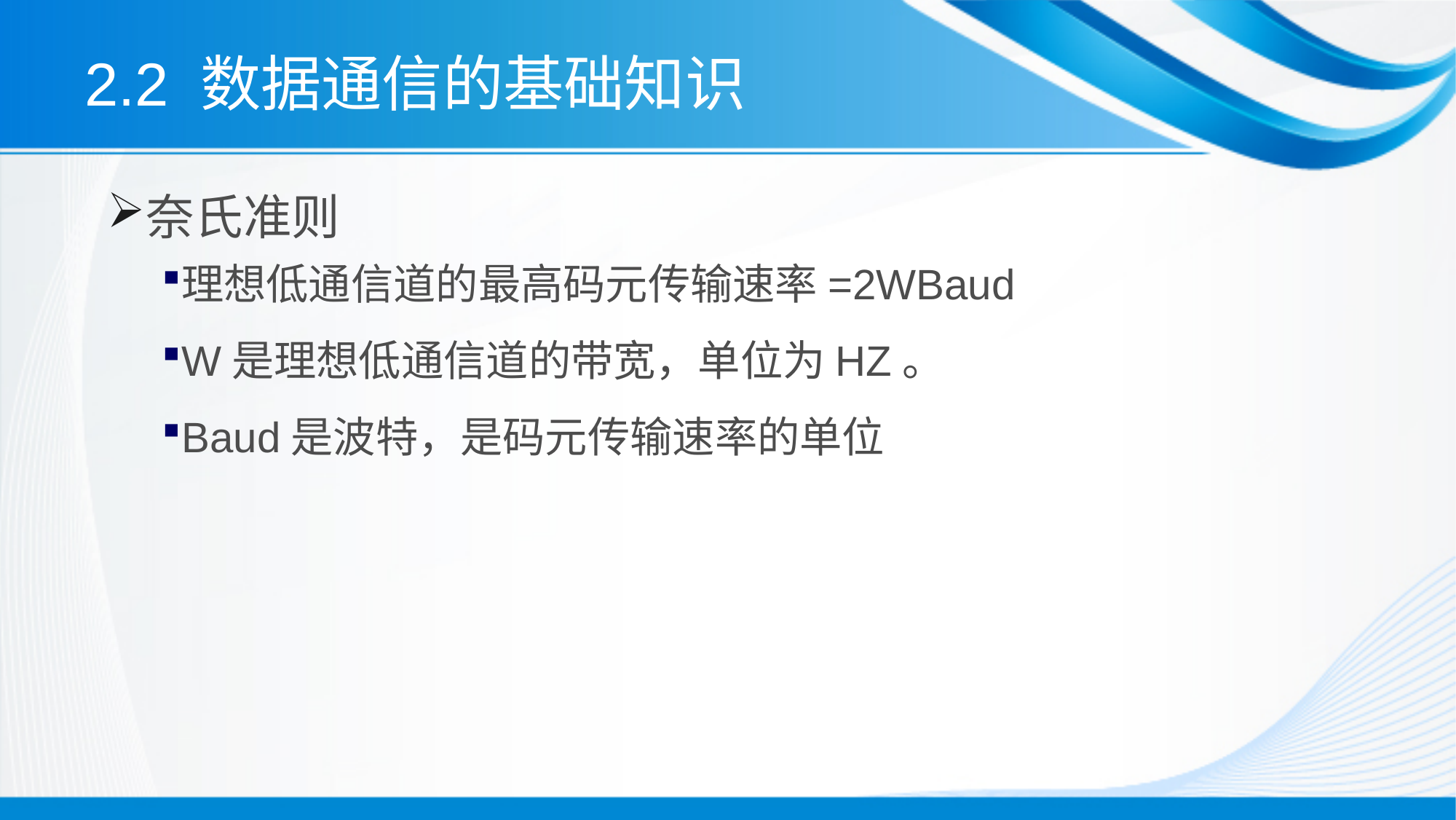

# 2.2 数据通信的基础知识
奈氏准则
理想低通信道的最高码元传输速率=2WBaud
W是理想低通信道的带宽，单位为HZ。
Baud是波特，是码元传输速率的单位